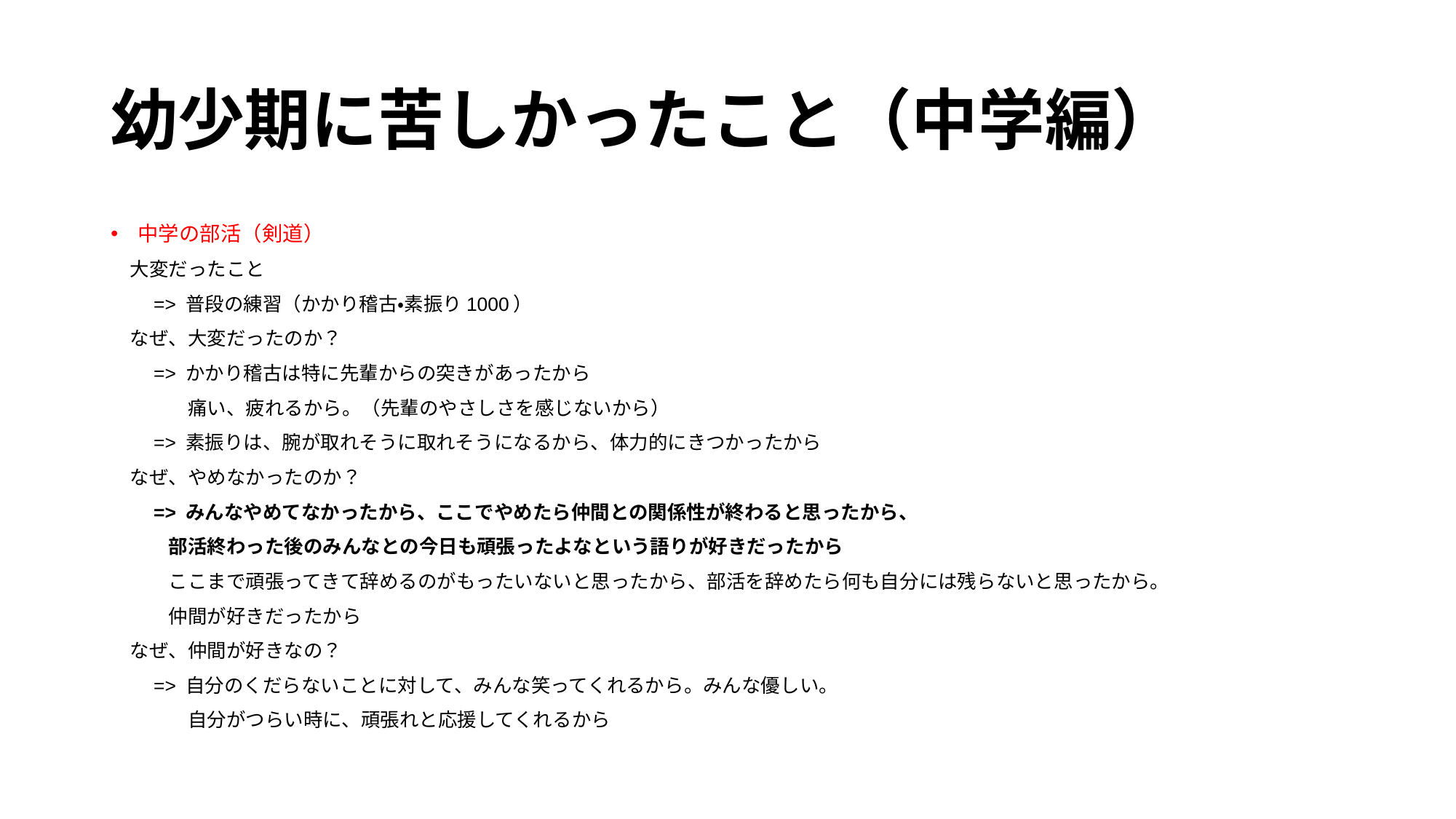

# 幼少期に苦しかったこと（中学編）
中学の部活（剣道）
　大変だったこと
　　=> 普段の練習（かかり稽古・素振り1000）
　なぜ、大変だったのか？
　　=> かかり稽古は特に先輩からの突きがあったから
　　　　痛い、疲れるから。（先輩のやさしさを感じないから）
　　=> 素振りは、腕が取れそうに取れそうになるから、体力的にきつかったから
　なぜ、やめなかったのか？
　　=> みんなやめてなかったから、ここでやめたら仲間との関係性が終わると思ったから、
　　　部活終わった後のみんなとの今日も頑張ったよなという語りが好きだったから
　　　ここまで頑張ってきて辞めるのがもったいないと思ったから、部活を辞めたら何も自分には残らないと思ったから。
　　　仲間が好きだったから
　なぜ、仲間が好きなの？
　　=> 自分のくだらないことに対して、みんな笑ってくれるから。みんな優しい。
　　　　自分がつらい時に、頑張れと応援してくれるから